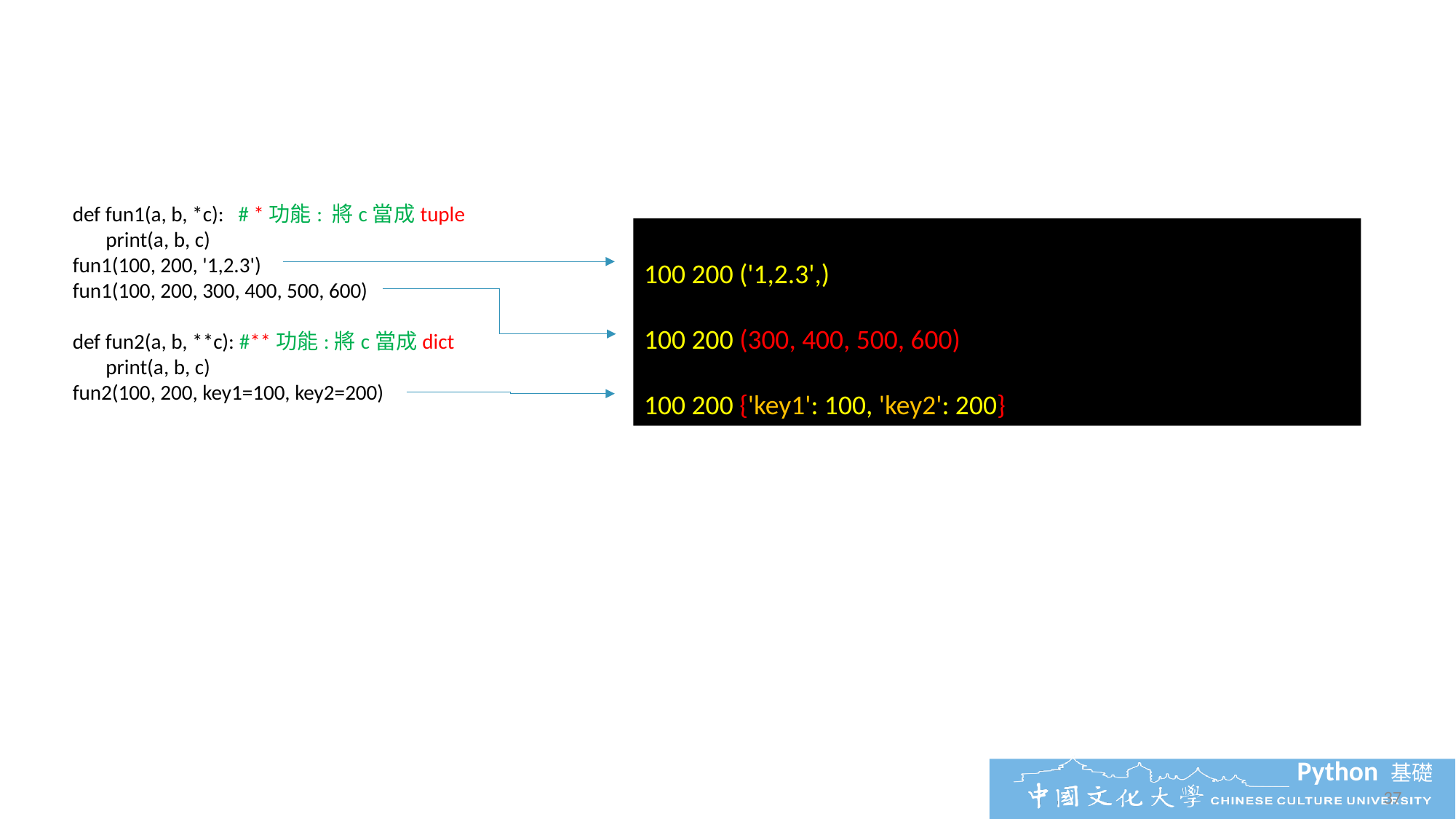

def fun1(a, b, *c):   # *功能: 將c當成tuple
       print(a, b, c)
fun1(100, 200, '1,2.3')
fun1(100, 200, 300, 400, 500, 600)

def fun2(a, b, **c): #**功能:將c當成dict
       print(a, b, c)
fun2(100, 200, key1=100, key2=200)

100 200 ('1,2.3',)
100 200 (300, 400, 500, 600)
100 200 {'key1': 100, 'key2': 200}
37